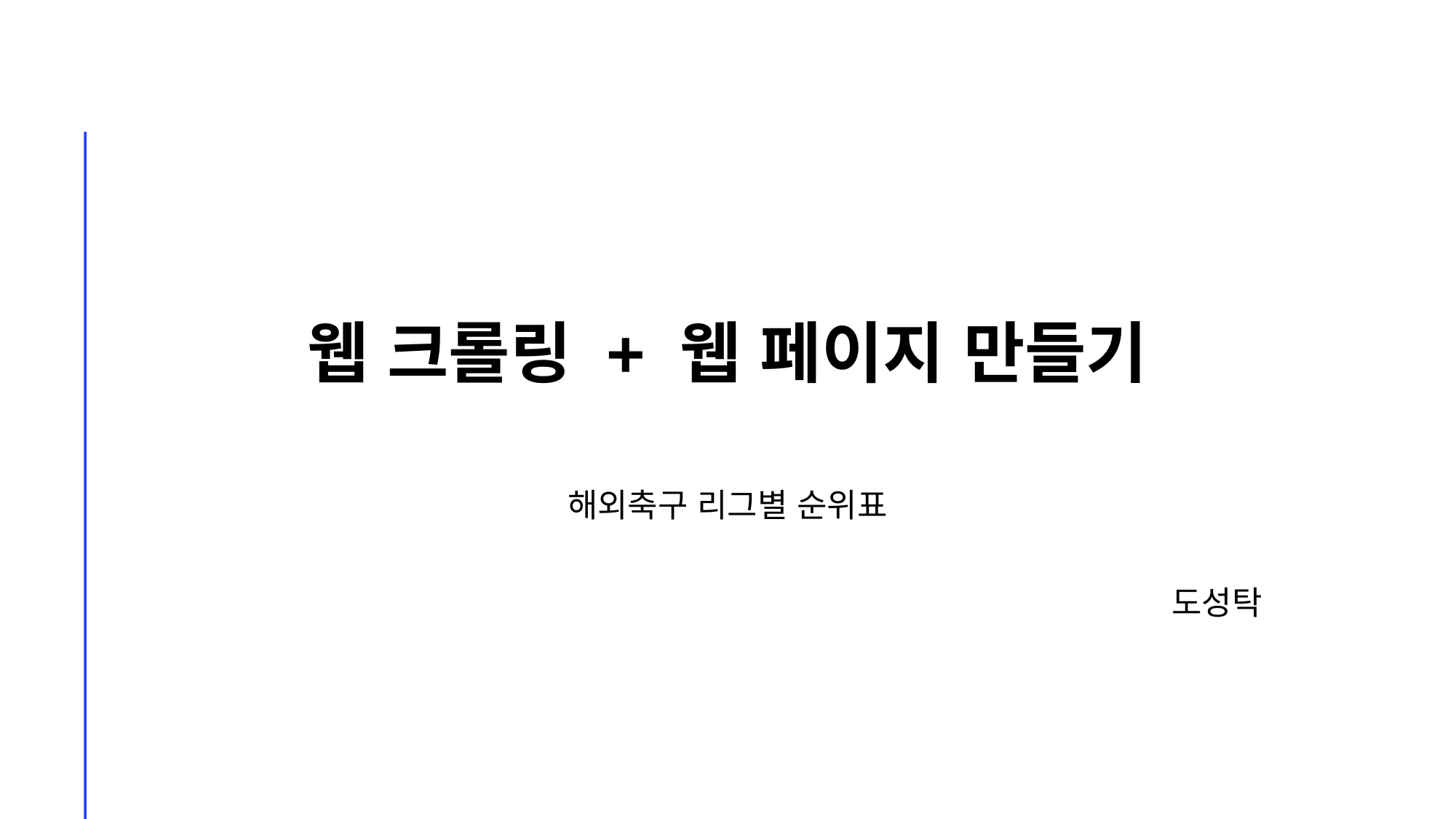

# 웹 크롤링 + 웹 페이지 만들기

해외축구 리그별 순위표

도성탁